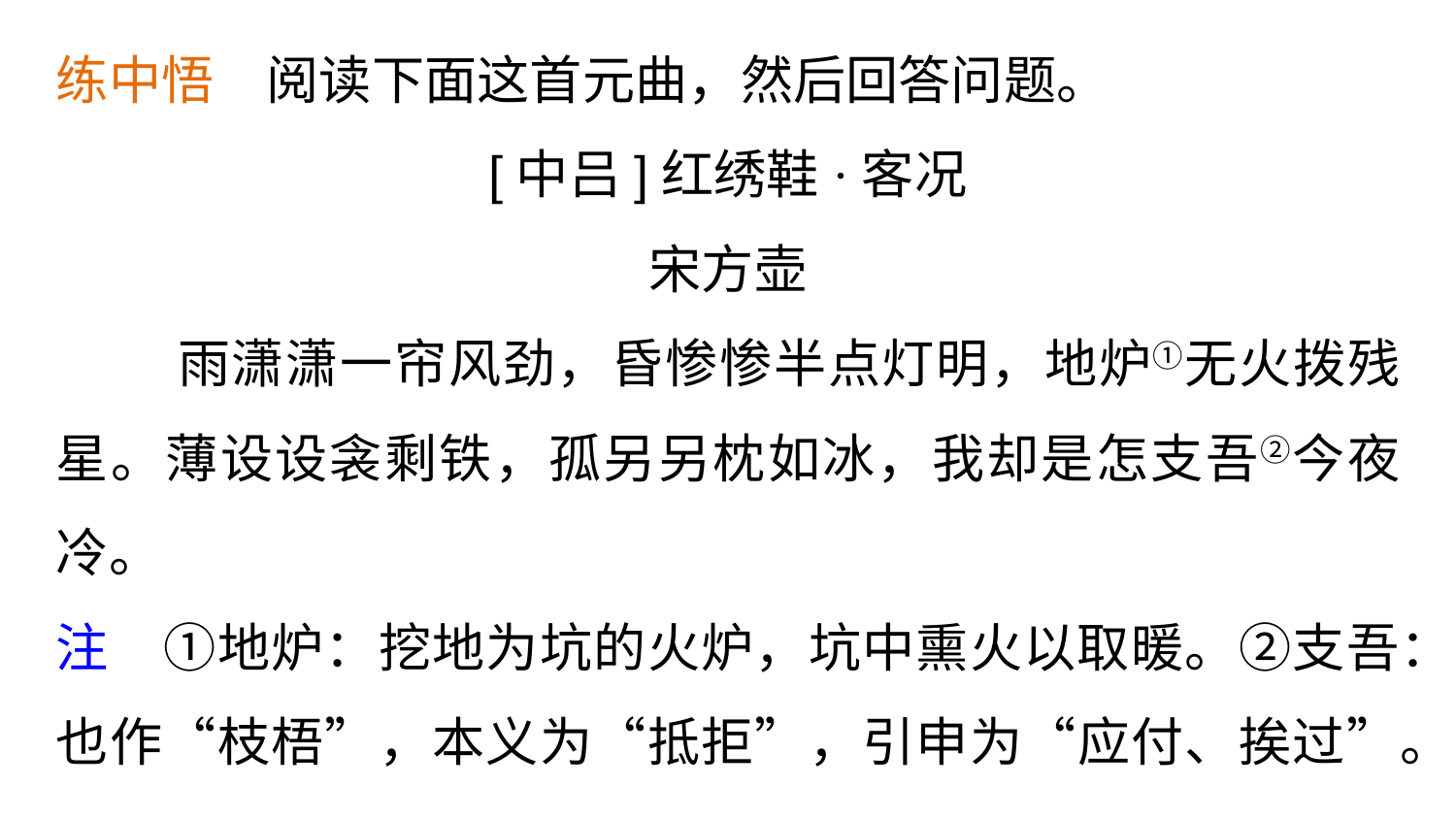

练中悟　阅读下面这首元曲，然后回答问题。
[中吕]红绣鞋·客况
宋方壶
        雨潇潇一帘风劲，昏惨惨半点灯明，地炉①无火拨残星。薄设设衾剩铁，孤另另枕如冰，我却是怎支吾②今夜冷。
注　①地炉：挖地为坑的火炉，坑中熏火以取暖。②支吾：也作“枝梧”，本义为“抵拒”，引申为“应付、挨过”。